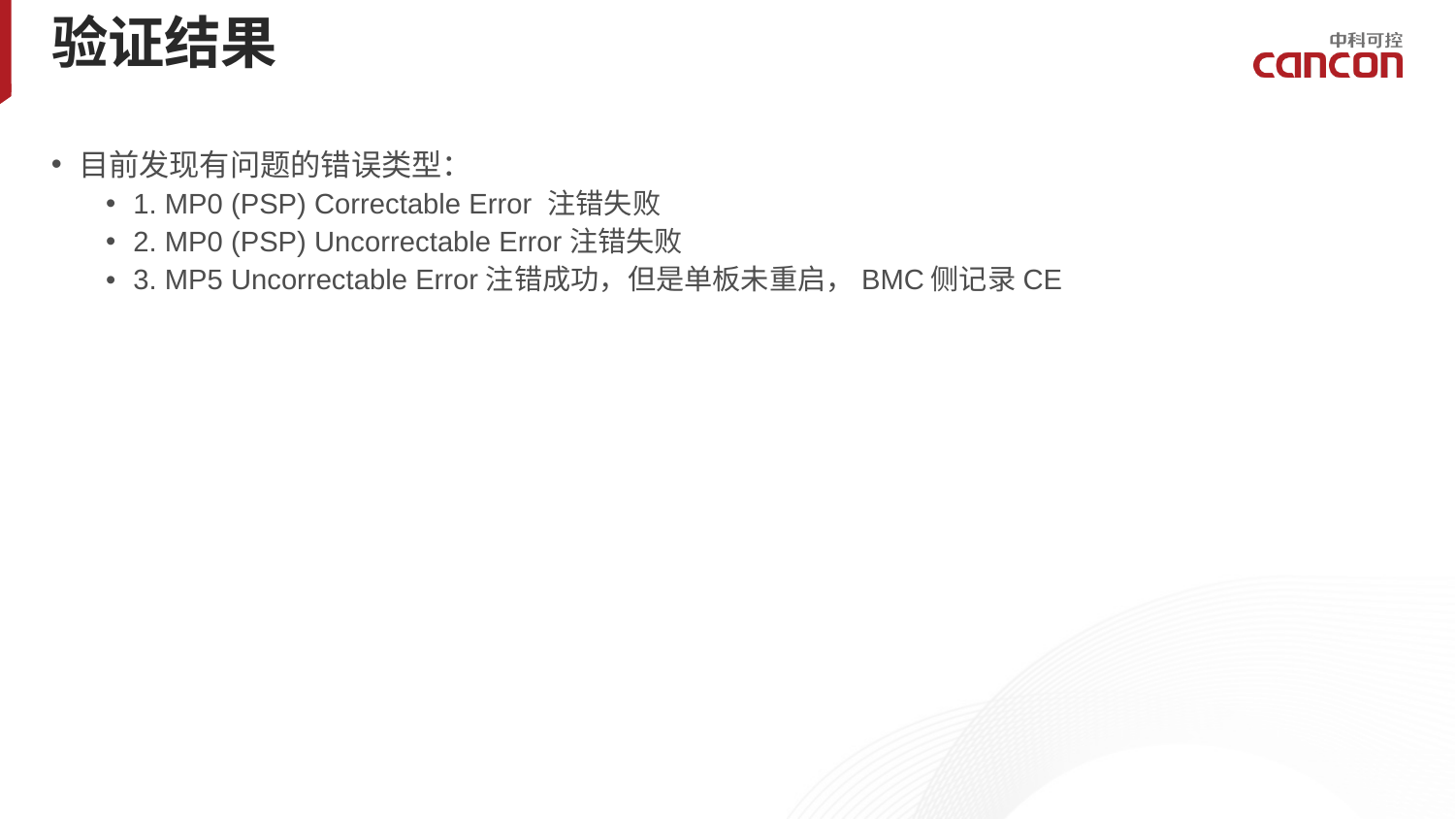

# 验证结果
目前发现有问题的错误类型：
1. MP0 (PSP) Correctable Error 注错失败
2. MP0 (PSP) Uncorrectable Error注错失败
3. MP5 Uncorrectable Error注错成功，但是单板未重启，BMC侧记录CE